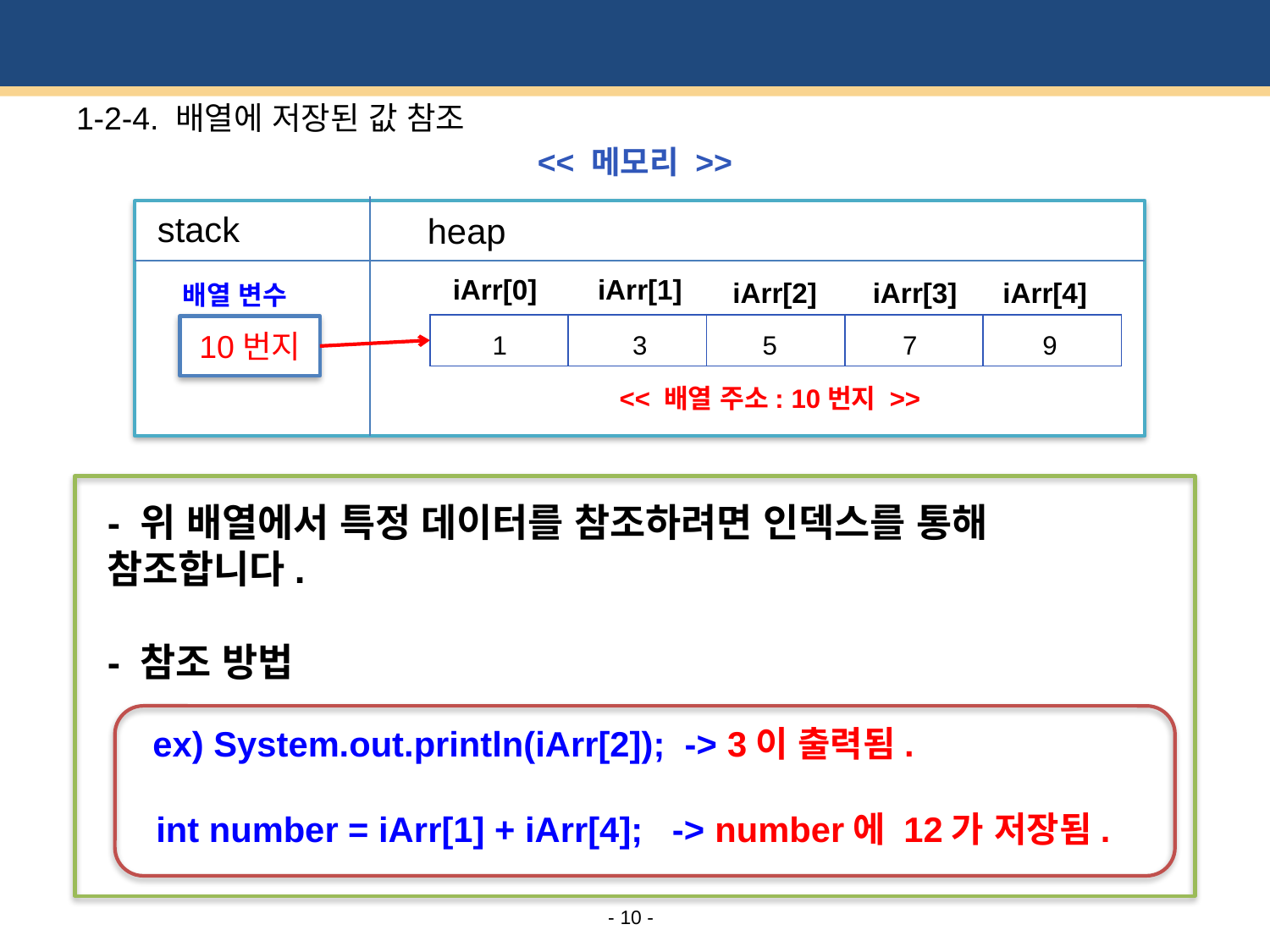

# 1-2-4. 배열에 저장된 값 참조
<< 메모리 >>

stack
heap
iArr[0]
iArr[1]
iArr[2]
iArr[3]
iArr[4]
배열 변수
|  |  |  |  |  |
| --- | --- | --- | --- | --- |
10번지
1
3
5
7
9
<< 배열 주소: 10번지 >>

- 위 배열에서 특정 데이터를 참조하려면 인덱스를 통해 참조합니다.

- 참조 방법

     ex) System.out.println(iArr[2]);  -> 3이 출력됨.

     int number = iArr[1] + iArr[4];   -> number에 12가 저장됨.